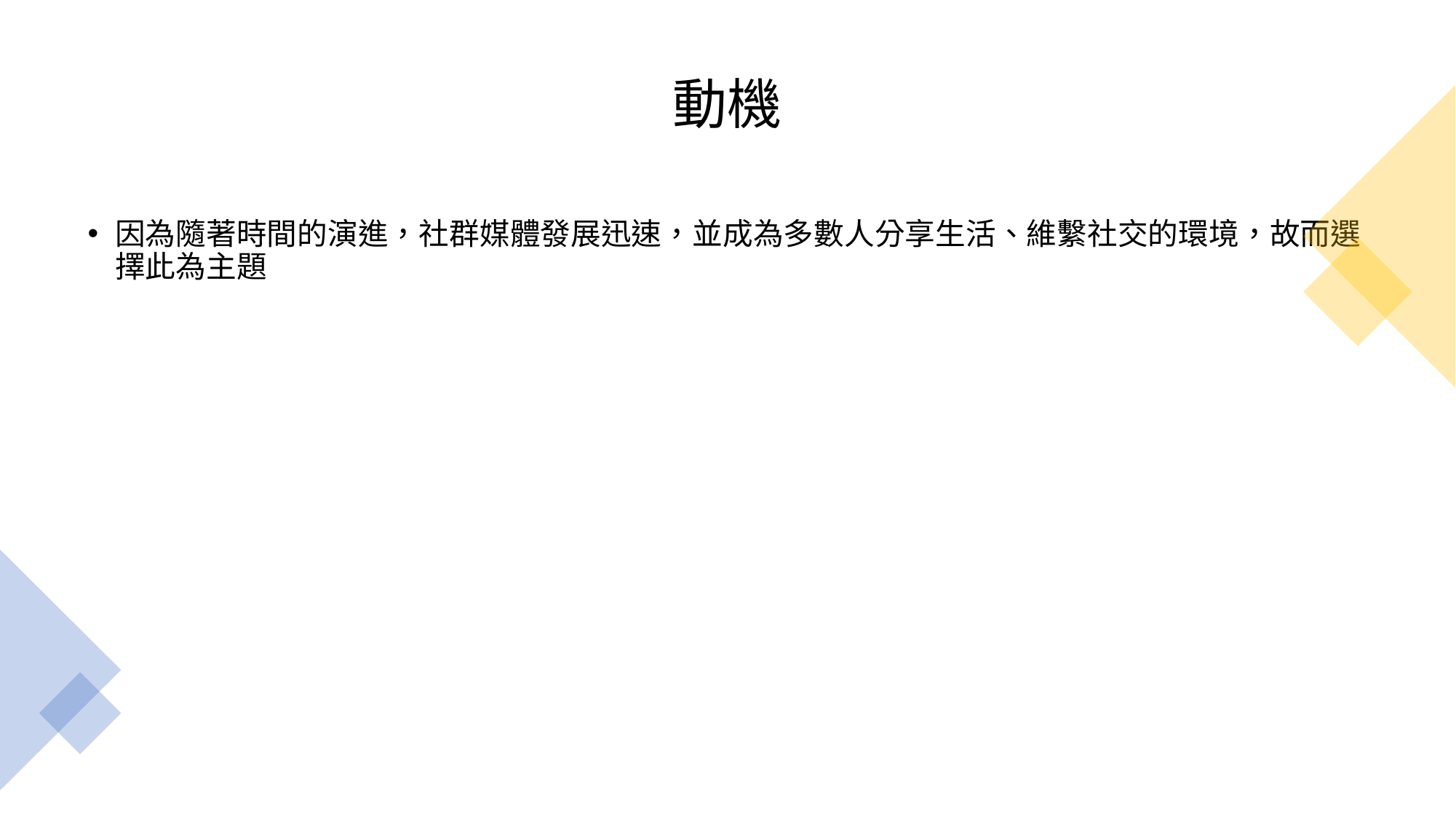

# 動機

因為隨著時間的演進，社群媒體發展迅速，並成為多數人分享生活、維繫社交的環境，故而選擇此為主題